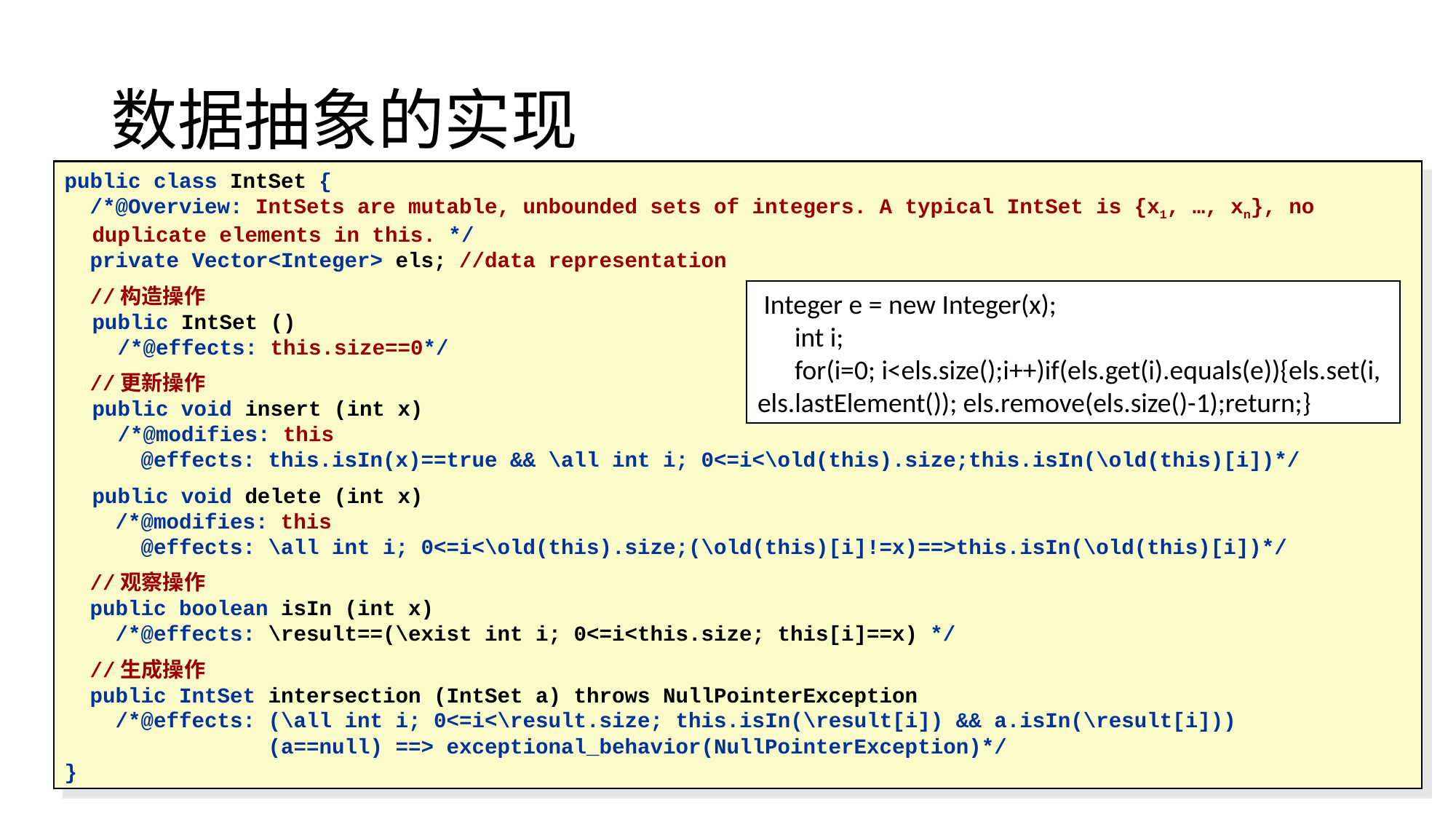

# 数据抽象的实现
public class IntSet {
  /*@Overview: IntSets are mutable, unbounded sets of integers. A typical IntSet is {x1, …, xn}, no duplicate elements in this. */
  private Vector<Integer> els; //data representation
  //构造操作
	public IntSet ()
	  /*@effects: this.size==0*/
  //更新操作
	public void insert (int x)
	  /*@modifies: this
      @effects: this.isIn(x)==true && \all int i; 0<=i<\old(this).size;this.isIn(\old(this)[i])*/
	public void delete (int x)
    /*@modifies: this
      @effects: \all int i; 0<=i<\old(this).size;(\old(this)[i]!=x)==>this.isIn(\old(this)[i])*/
  //观察操作
  public boolean isIn (int x)
    /*@effects: \result==(\exist int i; 0<=i<this.size; this[i]==x) */
  //生成操作
  public IntSet intersection (IntSet a) throws NullPointerException
    /*@effects: (\all int i; 0<=i<\result.size; this.isIn(\result[i]) && a.isIn(\result[i]))
                (a==null) ==> exceptional_behavior(NullPointerException)*/
}
 Integer e = new Integer(x);
      int i;
      for(i=0; i<els.size();i++)if(els.get(i).equals(e)){els.set(i, els.lastElement()); els.remove(els.size()-1);return;}
18